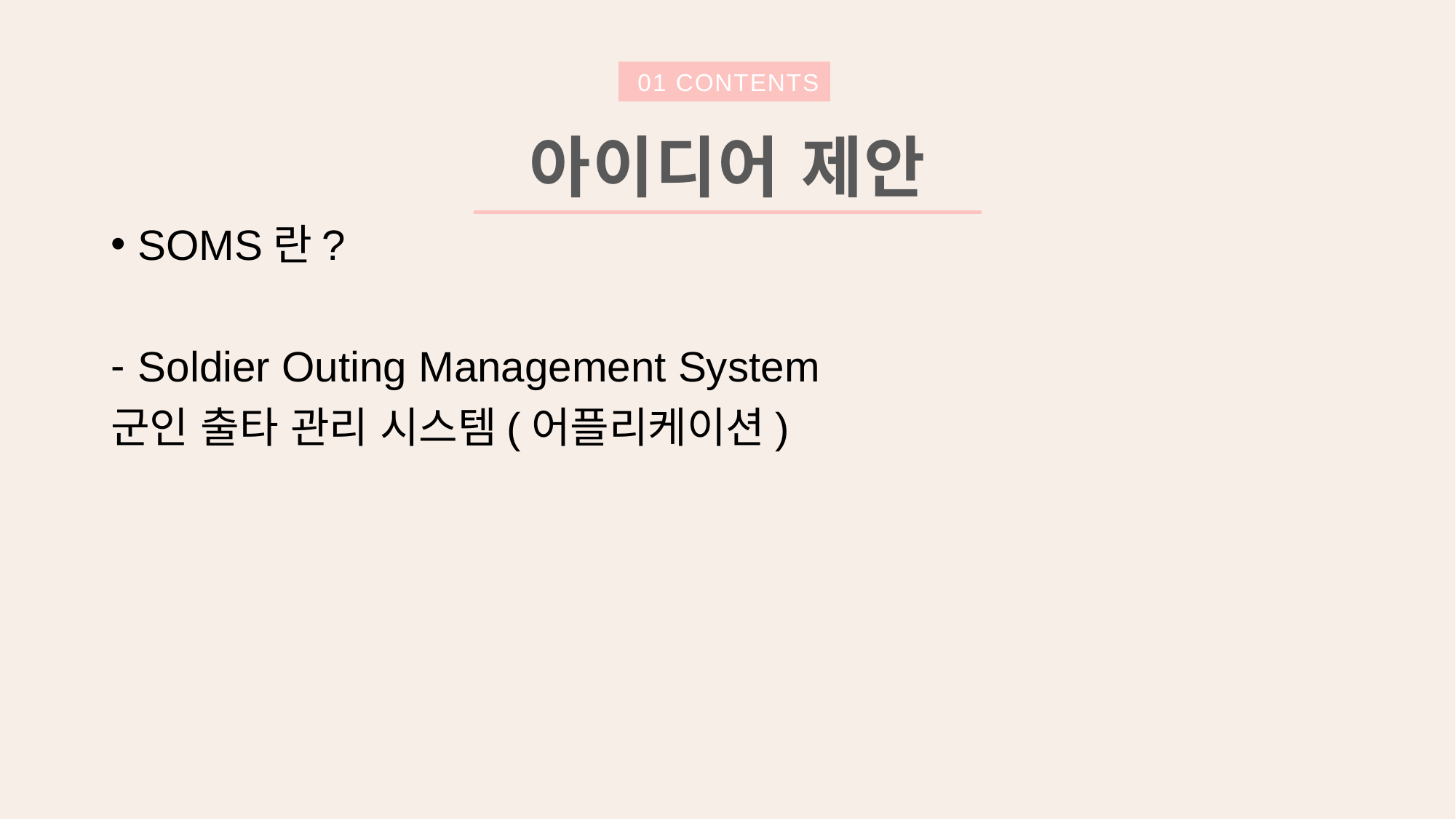

01 CONTENTS
아이디어 제안
SOMS란?

Soldier Outing Management System
군인 출타 관리 시스템(어플리케이션)